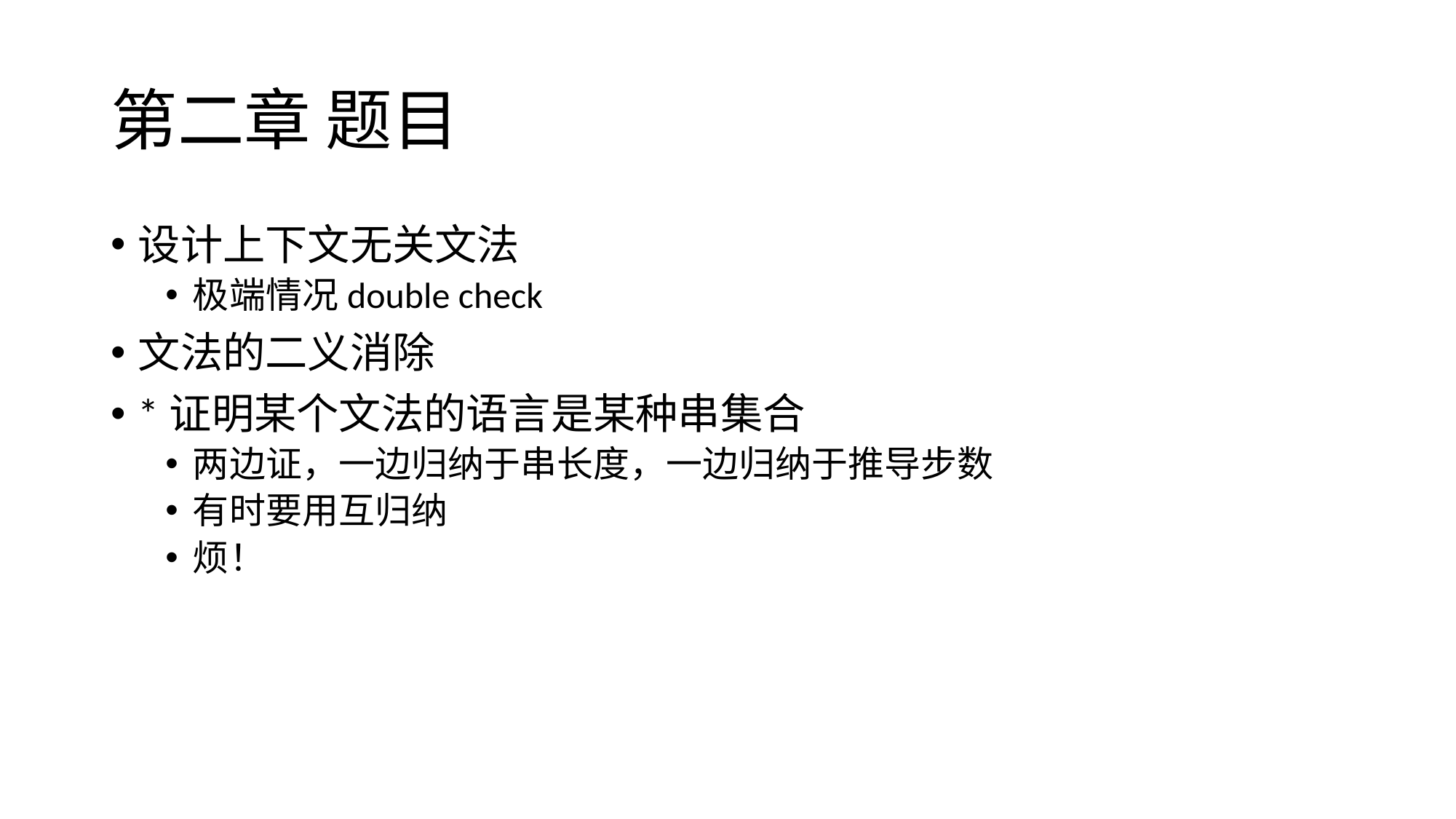

# 第二章 题目
设计上下文无关文法
极端情况double check
文法的二义消除
*证明某个文法的语言是某种串集合
两边证，一边归纳于串长度，一边归纳于推导步数
有时要用互归纳
烦！